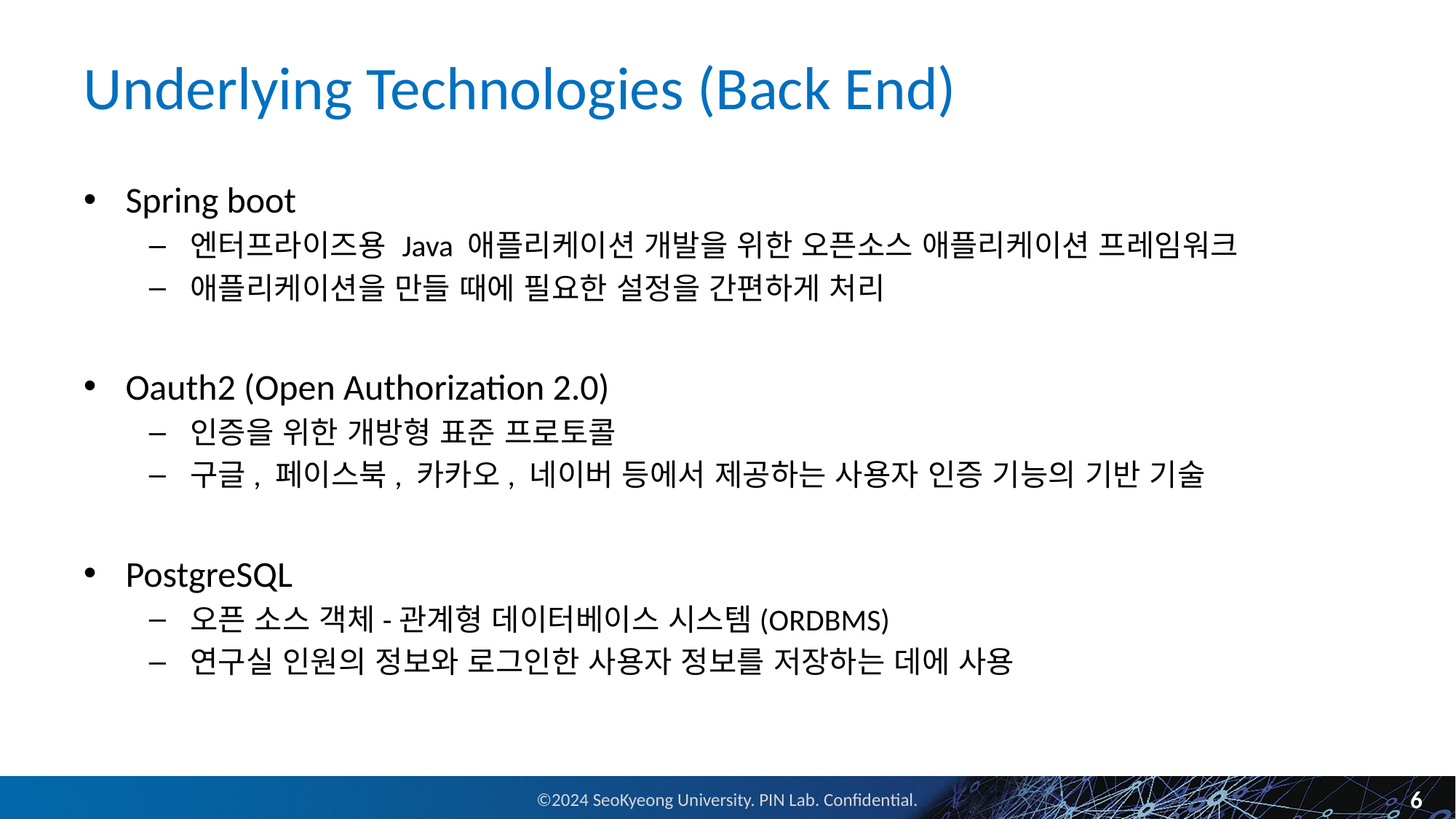

# Underlying Technologies (Back End)
Spring boot
엔터프라이즈용 Java 애플리케이션 개발을 위한 오픈소스 애플리케이션 프레임워크
애플리케이션을 만들 때에 필요한 설정을 간편하게 처리

Oauth2 (Open Authorization 2.0)
인증을 위한 개방형 표준 프로토콜
구글, 페이스북, 카카오, 네이버 등에서 제공하는 사용자 인증 기능의 기반 기술

PostgreSQL
오픈 소스 객체-관계형 데이터베이스 시스템(ORDBMS)
연구실 인원의 정보와 로그인한 사용자 정보를 저장하는 데에 사용
6